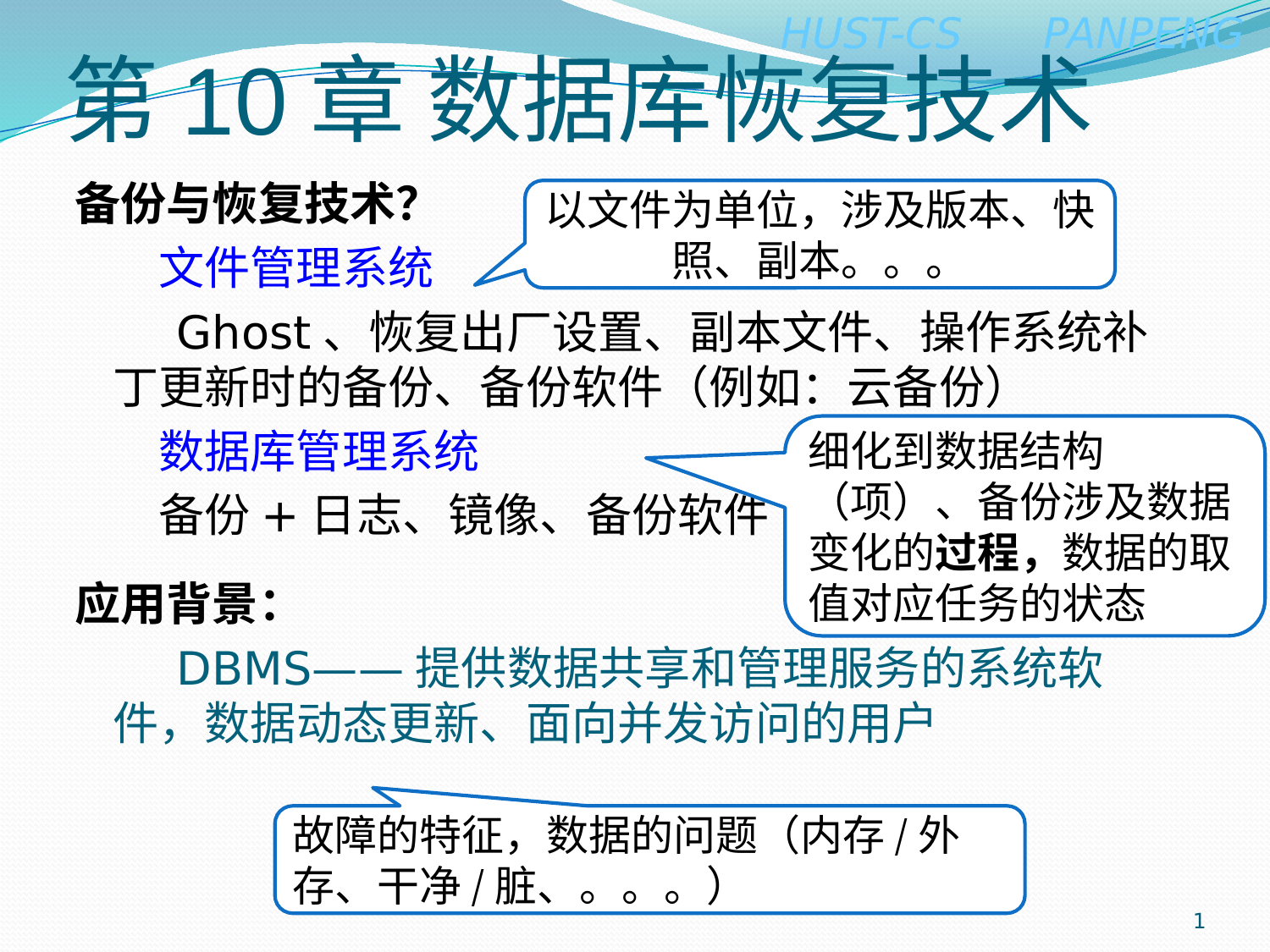

# 第10章 数据库恢复技术
备份与恢复技术？
       文件管理系统
       Ghost、恢复出厂设置、副本文件、操作系统补丁更新时的备份、备份软件（例如：云备份）
       数据库管理系统
       备份+日志、镜像、备份软件

应用背景：
       DBMS——提供数据共享和管理服务的系统软件，数据动态更新、面向并发访问的用户
以文件为单位，涉及版本、快照、副本。。。
细化到数据结构（项）、备份涉及数据变化的过程，数据的取值对应任务的状态
故障的特征，数据的问题（内存/外存、干净/脏、。。。）
1